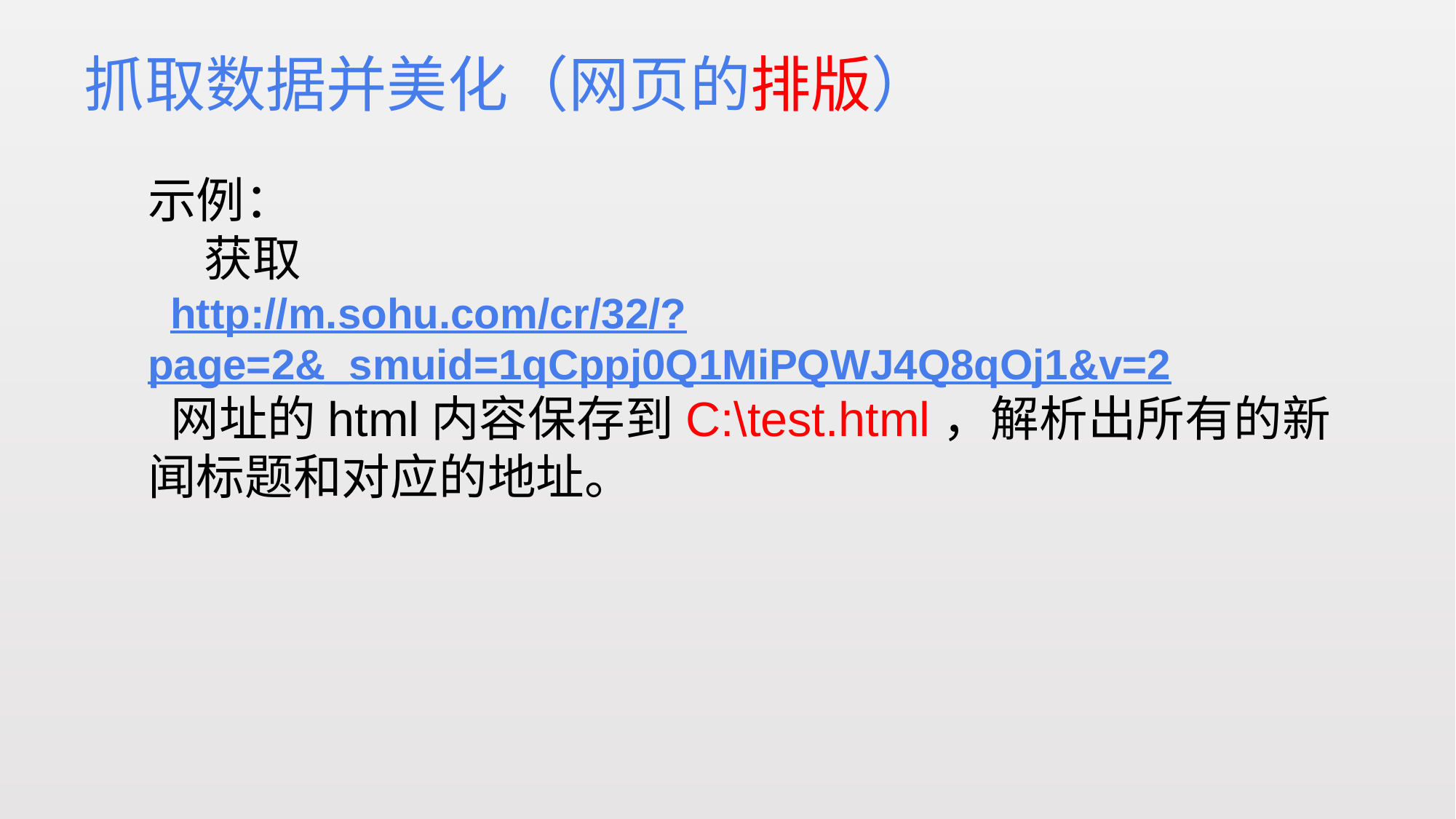

抓取数据并美化（网页的排版）
示例：  获取
http://m.sohu.com/cr/32/?page=2&_smuid=1qCppj0Q1MiPQWJ4Q8qOj1&v=2
网址的html内容保存到C:\test.html，解析出所有的新闻标题和对应的地址。